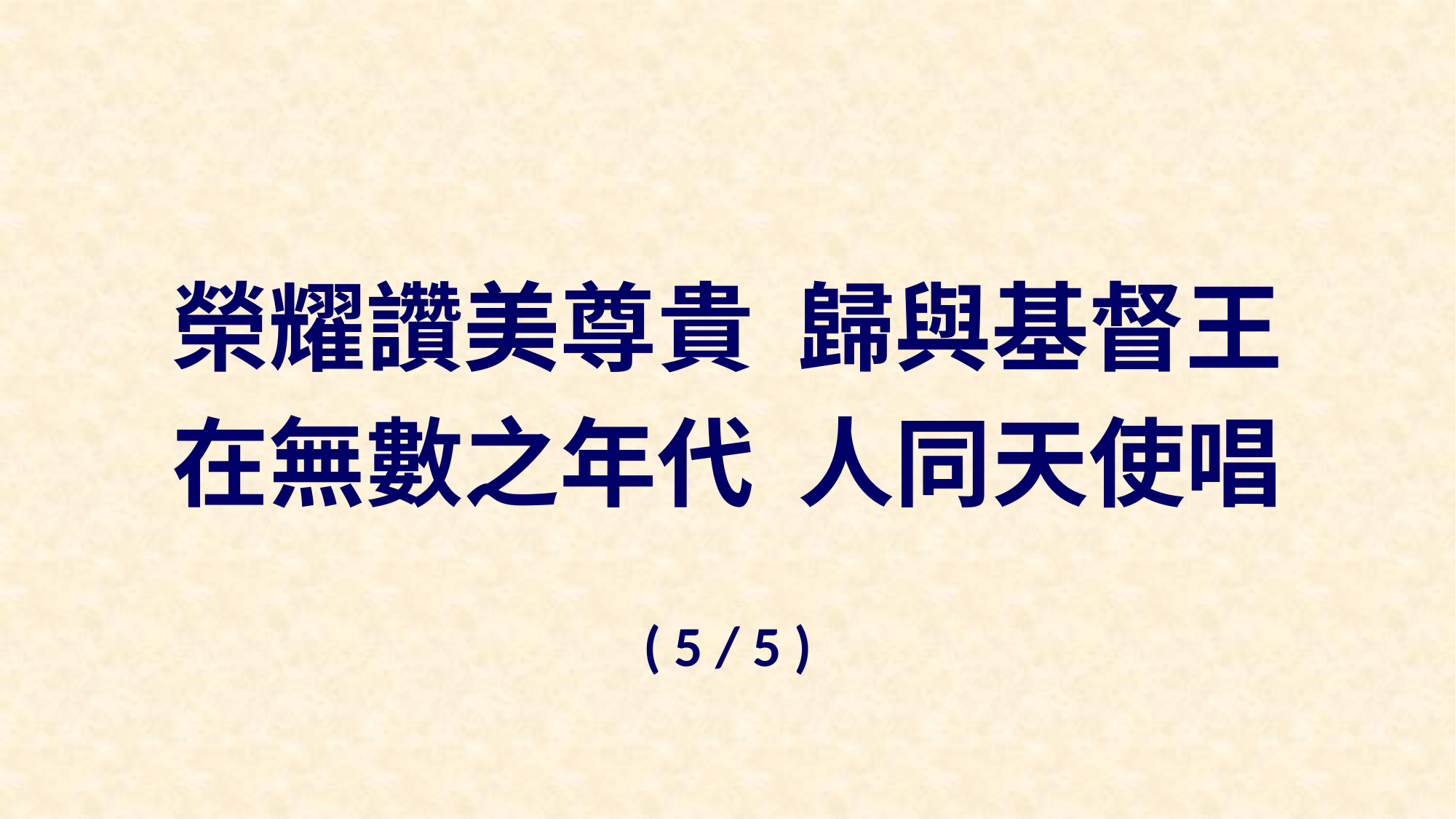

榮耀讚美尊貴  歸與基督王
在無數之年代  人同天使唱
( 5 / 5 )